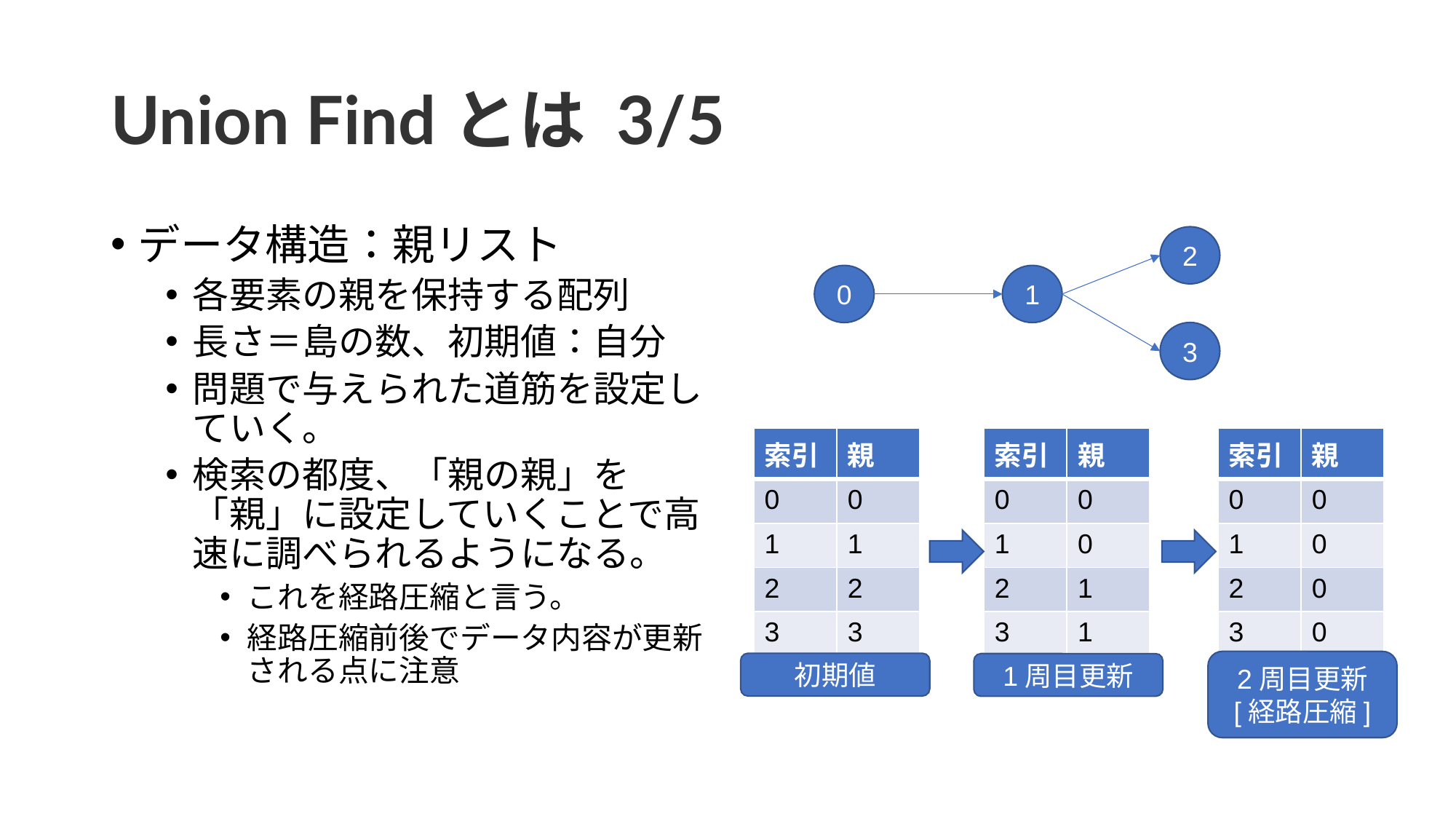

# Union Findとは 3/5
データ構造：親リスト
各要素の親を保持する配列
長さ＝島の数、初期値：自分
問題で与えられた道筋を設定していく。
検索の都度、「親の親」を「親」に設定していくことで高速に調べられるようになる。
これを経路圧縮と言う。
経路圧縮前後でデータ内容が更新される点に注意

2
0
1
3
| 索引 | 親 |
| --- | --- |
| 0 | 0 |
| 1 | 1 |
| 2 | 2 |
| 3 | 3 |
| 索引 | 親 |
| --- | --- |
| 0 | 0 |
| 1 | 0 |
| 2 | 1 |
| 3 | 1 |
| 索引 | 親 |
| --- | --- |
| 0 | 0 |
| 1 | 0 |
| 2 | 0 |
| 3 | 0 |

2周目更新
[経路圧縮]
初期値
1周目更新